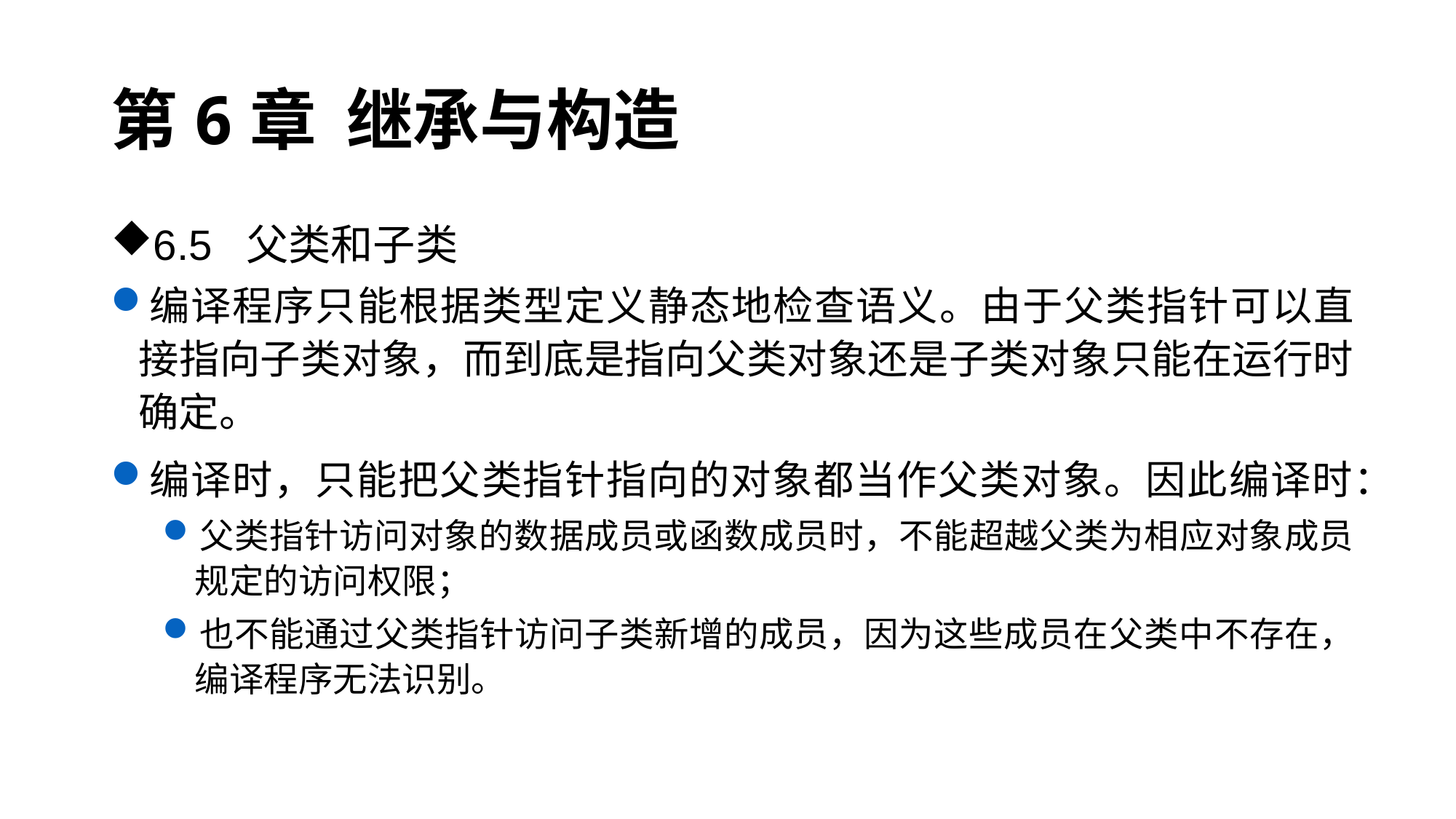

# 第6章  继承与构造
6.5  父类和子类
编译程序只能根据类型定义静态地检查语义。由于父类指针可以直接指向子类对象，而到底是指向父类对象还是子类对象只能在运行时确定。
编译时，只能把父类指针指向的对象都当作父类对象。因此编译时：
父类指针访问对象的数据成员或函数成员时，不能超越父类为相应对象成员规定的访问权限；
也不能通过父类指针访问子类新增的成员，因为这些成员在父类中不存在，编译程序无法识别。